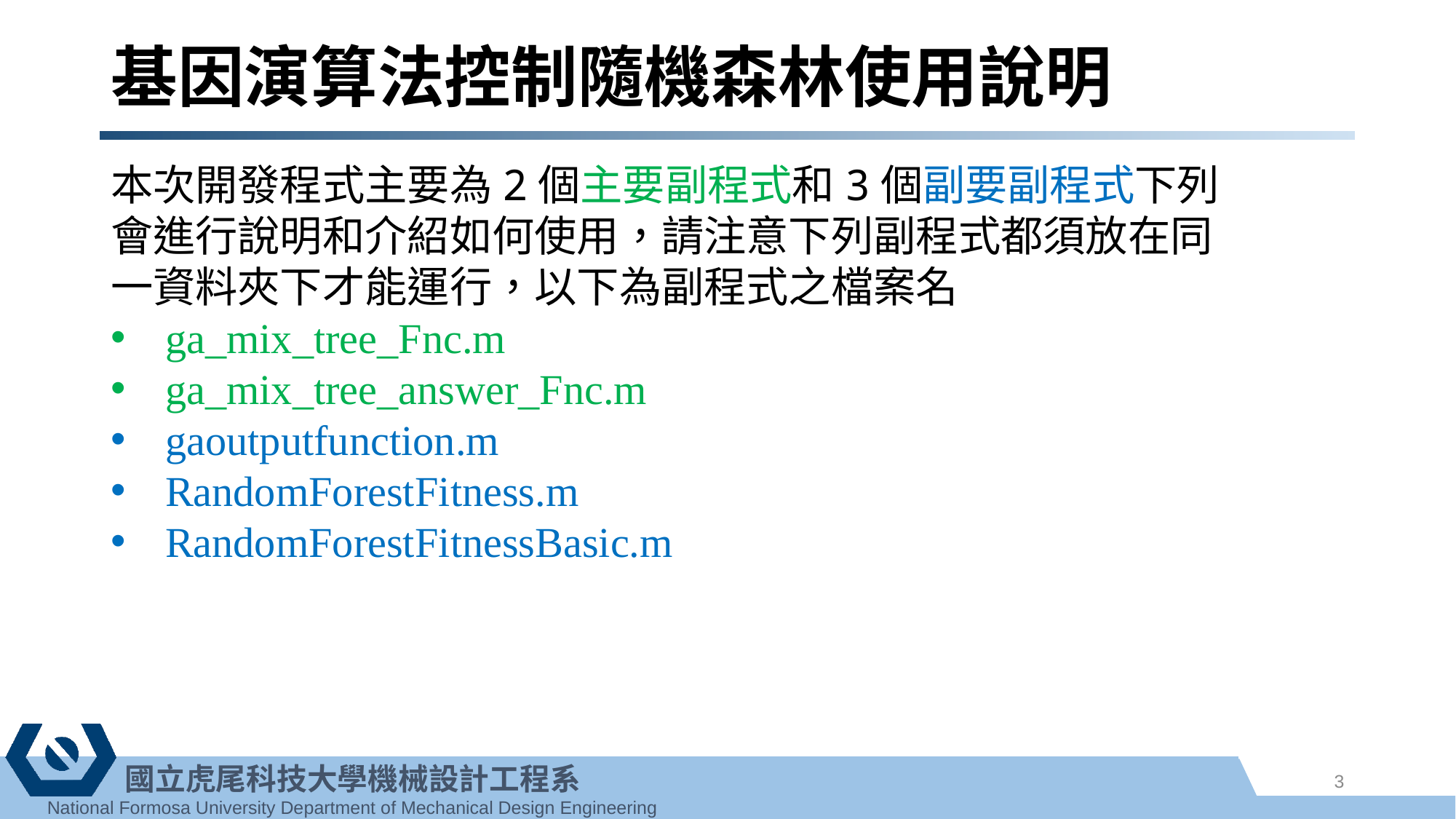

# 基因演算法控制隨機森林使用說明
本次開發程式主要為2個主要副程式和3個副要副程式下列會進行說明和介紹如何使用，請注意下列副程式都須放在同一資料夾下才能運行，以下為副程式之檔案名
ga_mix_tree_Fnc.m
ga_mix_tree_answer_Fnc.m
gaoutputfunction.m
RandomForestFitness.m
RandomForestFitnessBasic.m

3